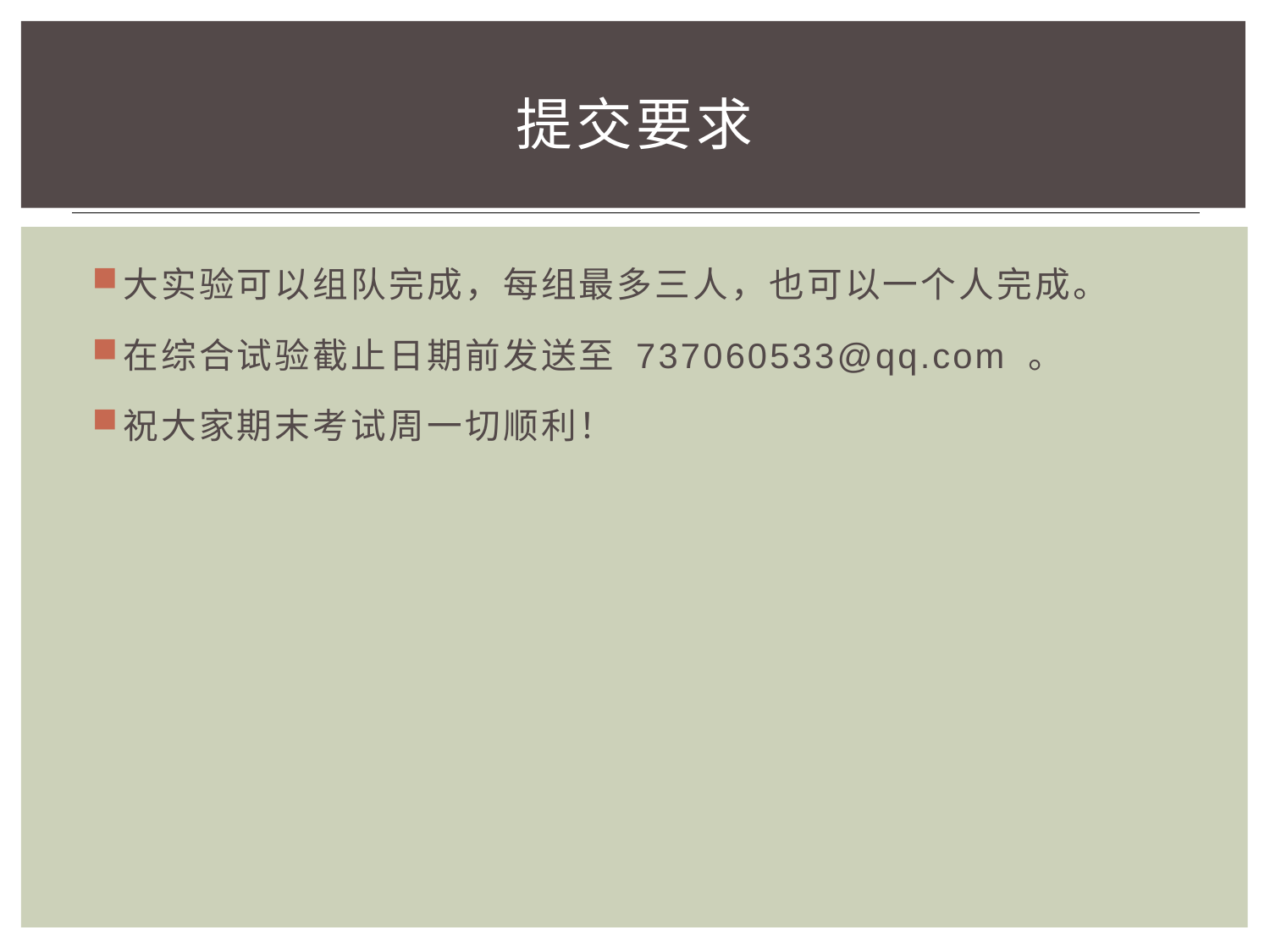

# 提交要求
大实验可以组队完成，每组最多三人，也可以一个人完成。
在综合试验截止日期前发送至 737060533@qq.com 。
祝大家期末考试周一切顺利！